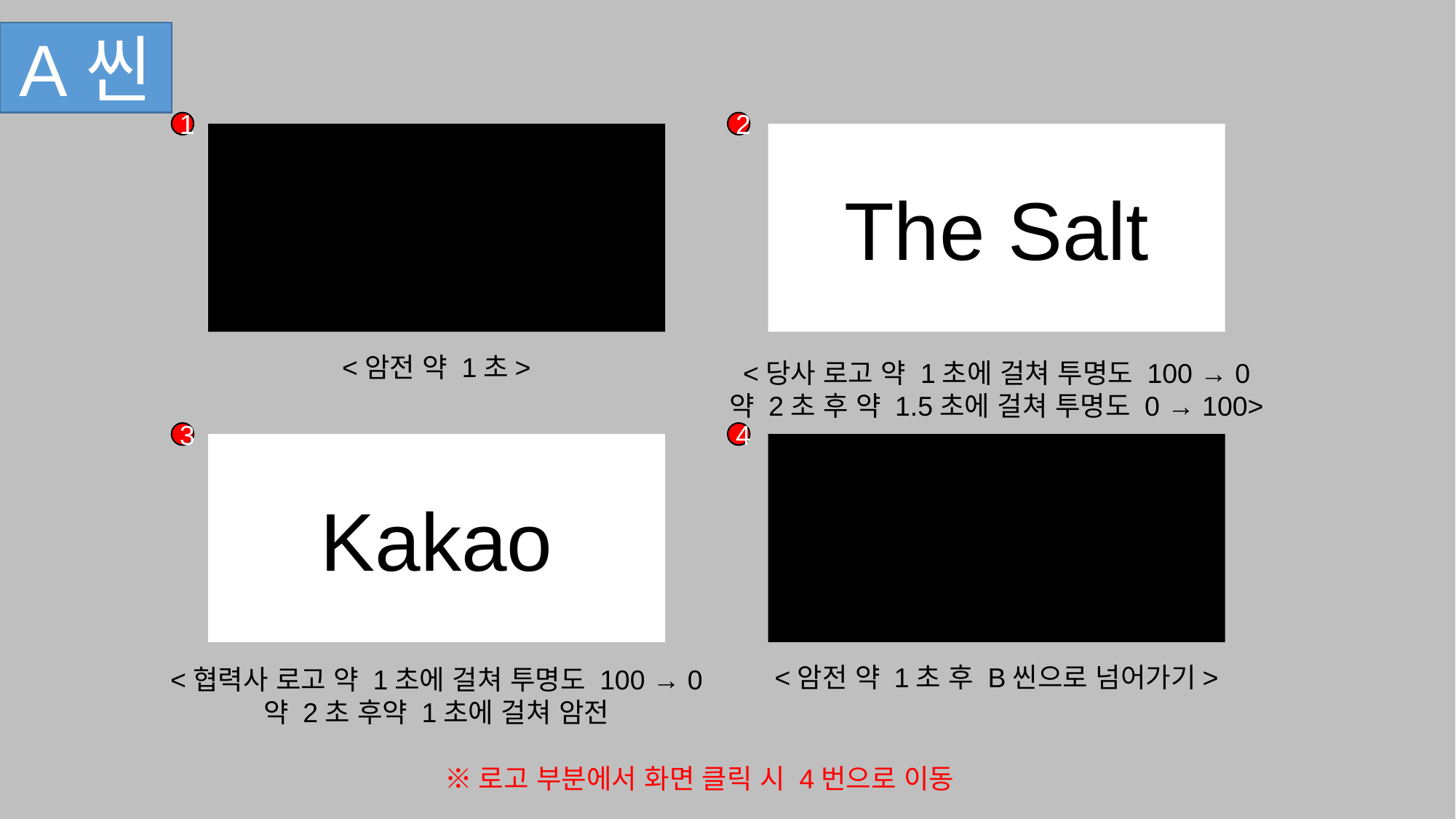

A씬
1
2

The Salt
<암전 약 1초>
<당사 로고 약 1초에 걸쳐 투명도 100 → 0
약 2초 후 약 1.5초에 걸쳐 투명도 0 → 100>
3
4
Kakao
Kakao
<암전 약 1초 후 B씬으로 넘어가기>
<협력사 로고 약 1초에 걸쳐 투명도 100 → 0
약 2초 후약 1초에 걸쳐 암전
※로고 부분에서 화면 클릭 시 4번으로 이동